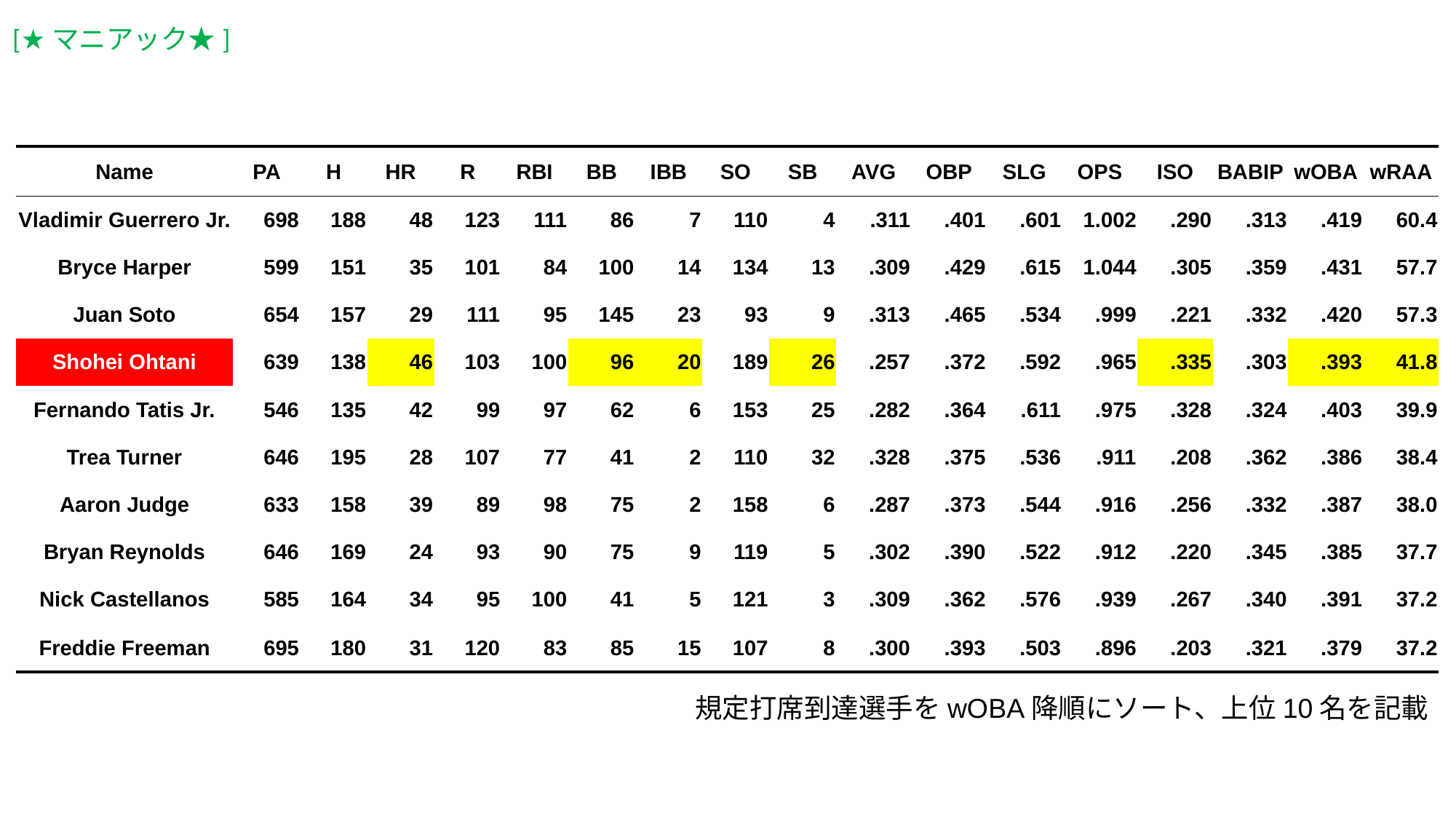

[★マニアック★]
| Name | PA | H | HR | R | RBI | BB | IBB | SO | SB | AVG | OBP | SLG | OPS | ISO | BABIP | wOBA | wRAA |
| --- | --- | --- | --- | --- | --- | --- | --- | --- | --- | --- | --- | --- | --- | --- | --- | --- | --- |
| Vladimir Guerrero Jr. | 698 | 188 | 48 | 123 | 111 | 86 | 7 | 110 | 4 | .311 | .401 | .601 | 1.002 | .290 | .313 | .419 | 60.4 |
| Bryce Harper | 599 | 151 | 35 | 101 | 84 | 100 | 14 | 134 | 13 | .309 | .429 | .615 | 1.044 | .305 | .359 | .431 | 57.7 |
| Juan Soto | 654 | 157 | 29 | 111 | 95 | 145 | 23 | 93 | 9 | .313 | .465 | .534 | .999 | .221 | .332 | .420 | 57.3 |
| Shohei Ohtani | 639 | 138 | 46 | 103 | 100 | 96 | 20 | 189 | 26 | .257 | .372 | .592 | .965 | .335 | .303 | .393 | 41.8 |
| Fernando Tatis Jr. | 546 | 135 | 42 | 99 | 97 | 62 | 6 | 153 | 25 | .282 | .364 | .611 | .975 | .328 | .324 | .403 | 39.9 |
| Trea Turner | 646 | 195 | 28 | 107 | 77 | 41 | 2 | 110 | 32 | .328 | .375 | .536 | .911 | .208 | .362 | .386 | 38.4 |
| Aaron Judge | 633 | 158 | 39 | 89 | 98 | 75 | 2 | 158 | 6 | .287 | .373 | .544 | .916 | .256 | .332 | .387 | 38.0 |
| Bryan Reynolds | 646 | 169 | 24 | 93 | 90 | 75 | 9 | 119 | 5 | .302 | .390 | .522 | .912 | .220 | .345 | .385 | 37.7 |
| Nick Castellanos | 585 | 164 | 34 | 95 | 100 | 41 | 5 | 121 | 3 | .309 | .362 | .576 | .939 | .267 | .340 | .391 | 37.2 |
| Freddie Freeman | 695 | 180 | 31 | 120 | 83 | 85 | 15 | 107 | 8 | .300 | .393 | .503 | .896 | .203 | .321 | .379 | 37.2 |
規定打席到達選手をwOBA降順にソート、上位10名を記載